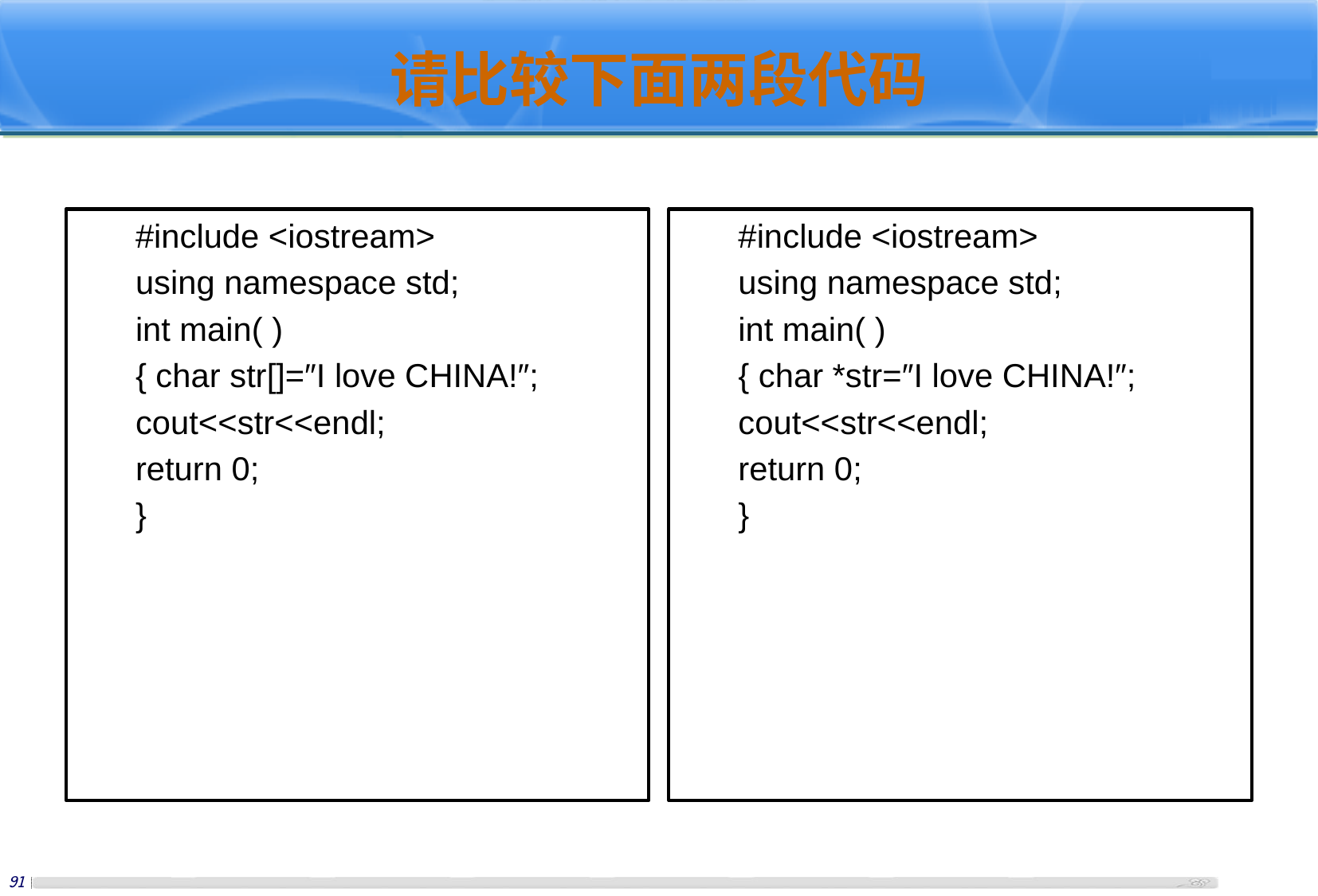

# 请比较下面两段代码
#include <iostream>
using namespace std;
int main( )
{ char str[]=″I love CHINA!″;
cout<<str<<endl;
return 0;
}

#include <iostream>
using namespace std;
int main( )
{ char *str=″I love CHINA!″;
cout<<str<<endl;
return 0;
}